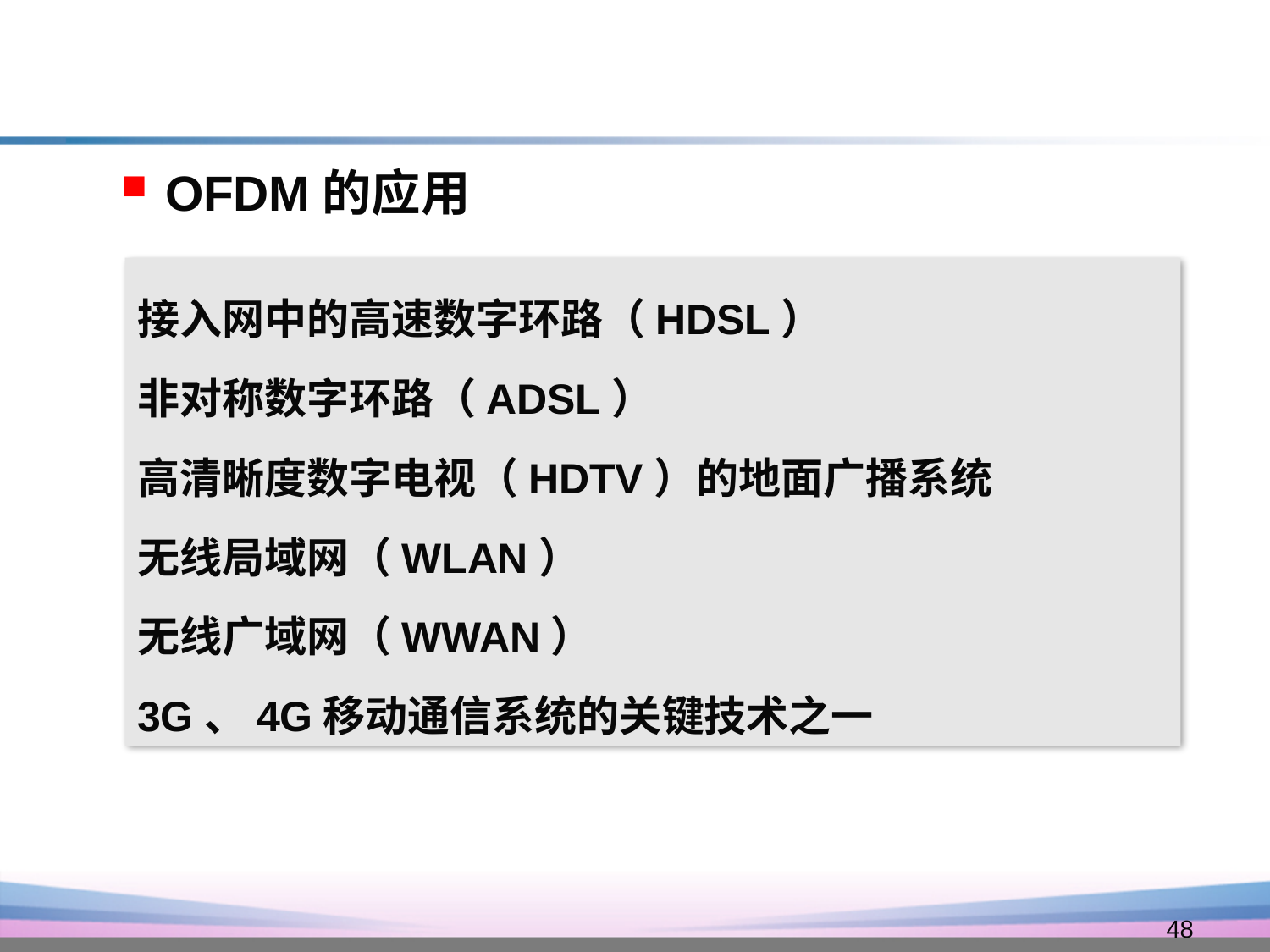

OFDM的应用
接入网中的高速数字环路（HDSL）
非对称数字环路（ADSL）
高清晰度数字电视（HDTV）的地面广播系统
无线局域网（WLAN）
无线广域网（WWAN）
3G、4G移动通信系统的关键技术之一
48